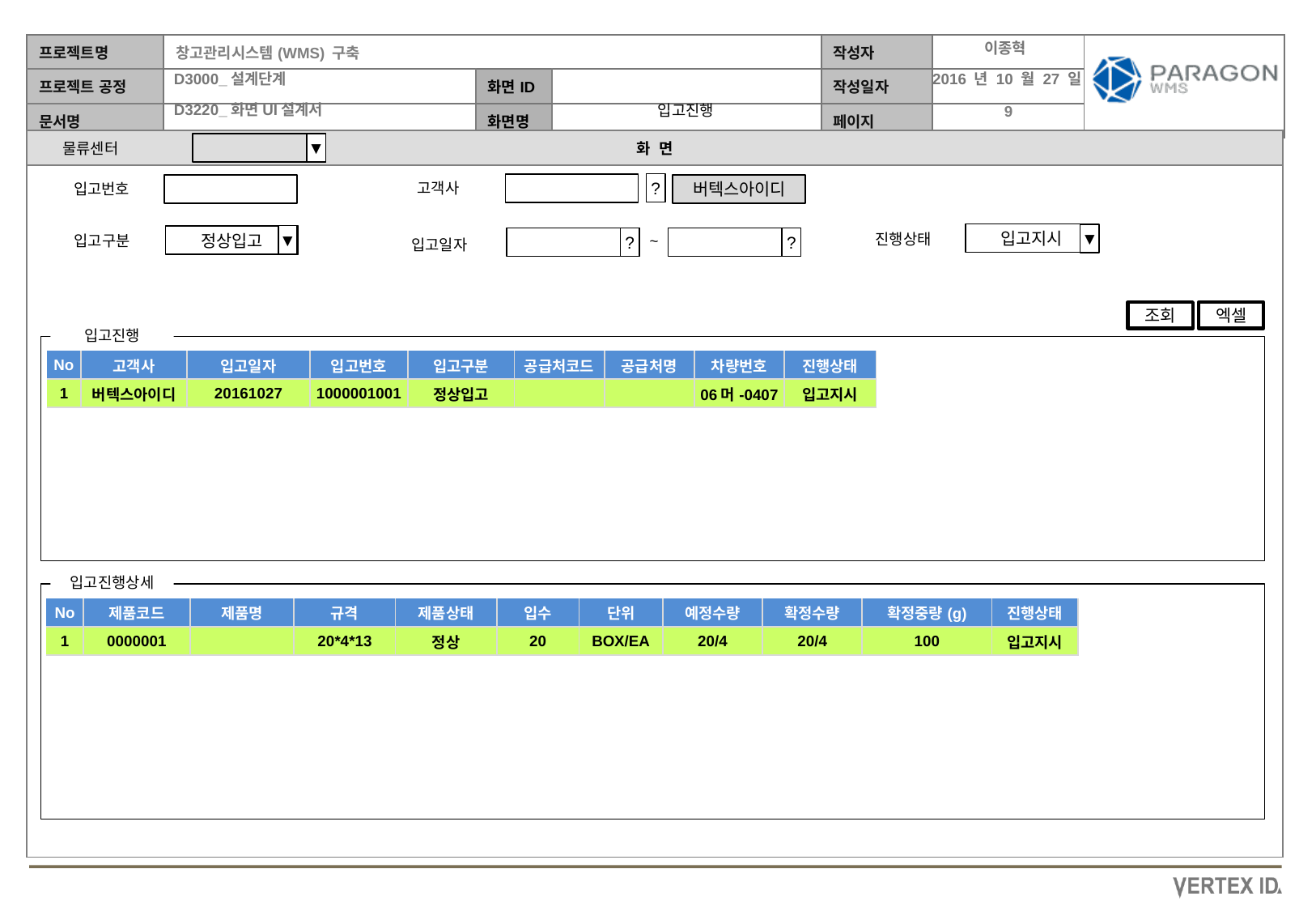

이종혁
2016 년 10 월 27 일
입고진행
물류센터

▼
고객사
입고번호
?

버텍스아이디
진행상태
입고지시
▼
▼
~
입고구분
정상입고

?

?
입고일자
조회
엑셀
입고진행

| No | 고객사 | 입고일자 | 입고번호 | 입고구분 | 공급처코드 | 공급처명 | 차량번호 | 진행상태 |
| --- | --- | --- | --- | --- | --- | --- | --- | --- |
| 1 | 버텍스아이디 | 20161027 | 1000001001 | 정상입고 |  |  | 06머-0407 | 입고지시 |
입고진행상세

| No | 제품코드 | 제품명 | 규격 | 제품상태 | 입수 | 단위 | 예정수량 | 확정수량 | 확정중량(g) | 진행상태 |
| --- | --- | --- | --- | --- | --- | --- | --- | --- | --- | --- |
| 1 | 0000001 |  | 20\*4\*13 | 정상 | 20 | BOX/EA | 20/4 | 20/4 | 100 | 입고지시 |